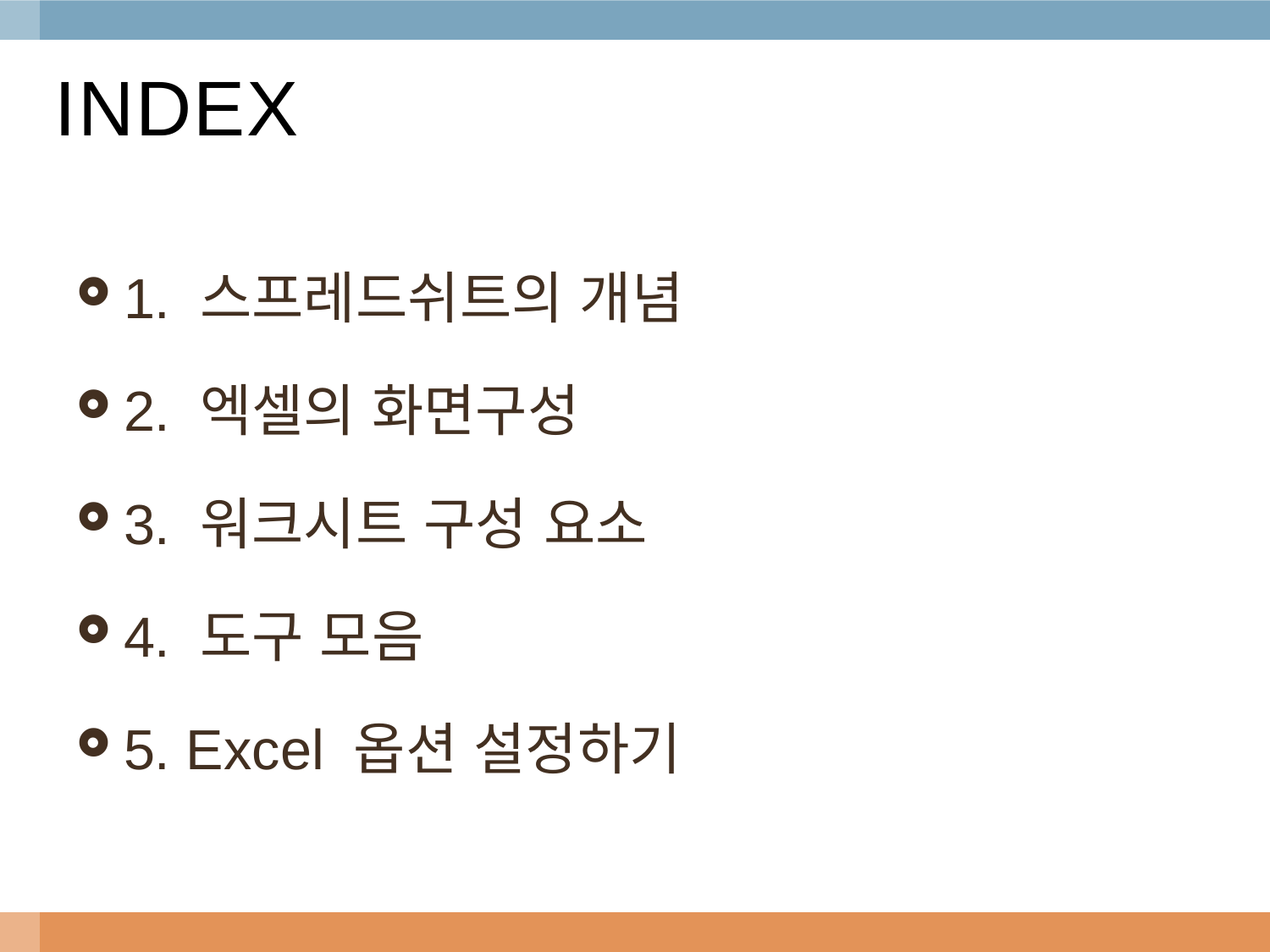

# INDEX
1. 스프레드쉬트의 개념
2. 엑셀의 화면구성
3. 워크시트 구성 요소
4. 도구 모음
5. Excel 옵션 설정하기